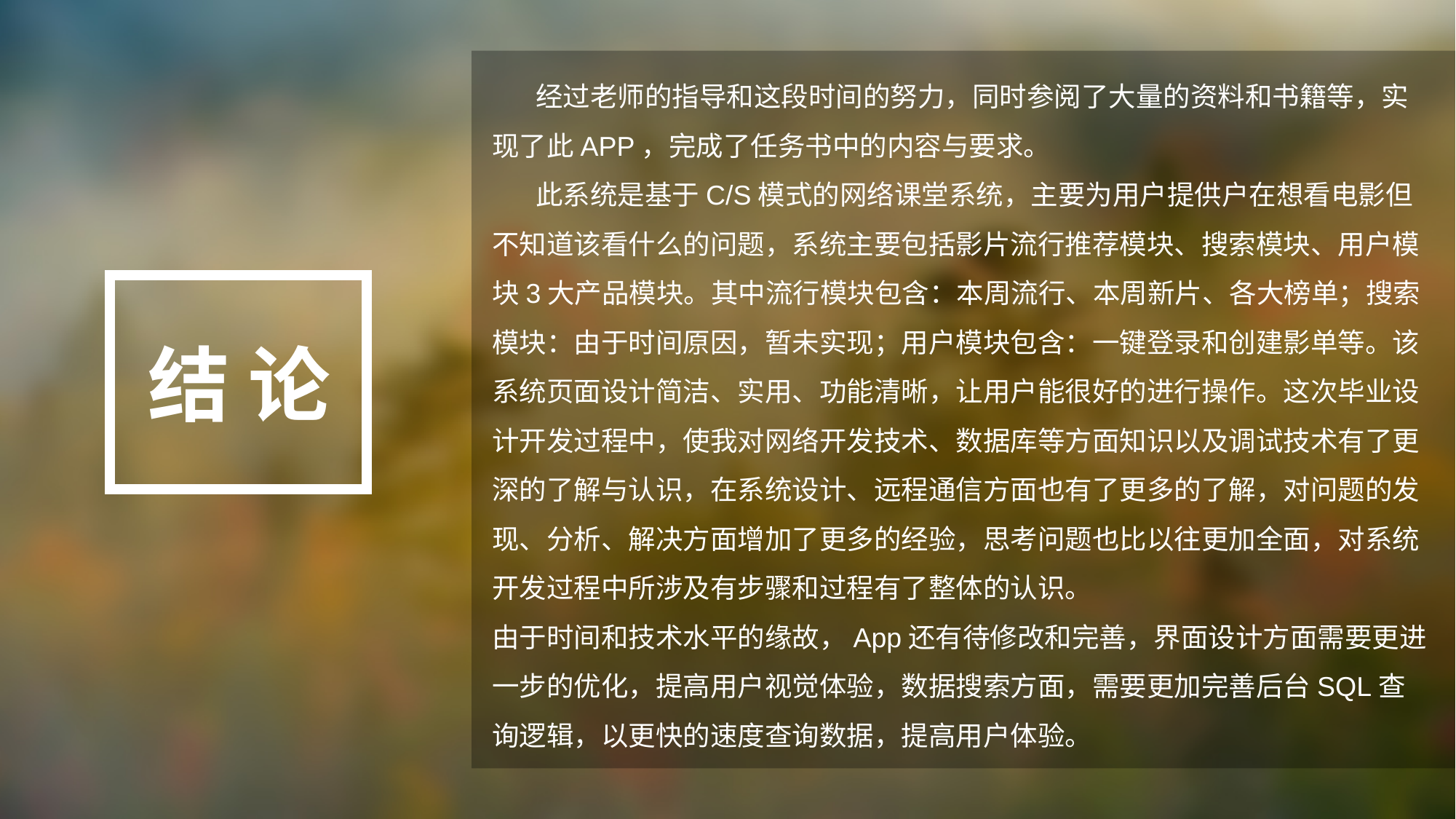

经过老师的指导和这段时间的努力，同时参阅了大量的资料和书籍等，实现了此APP，完成了任务书中的内容与要求。
      此系统是基于C/S模式的网络课堂系统，主要为用户提供户在想看电影但不知道该看什么的问题，系统主要包括影片流行推荐模块、搜索模块、用户模块3大产品模块。其中流行模块包含：本周流行、本周新片、各大榜单；搜索模块：由于时间原因，暂未实现；用户模块包含：一键登录和创建影单等。该系统页面设计简洁、实用、功能清晰，让用户能很好的进行操作。这次毕业设计开发过程中，使我对网络开发技术、数据库等方面知识以及调试技术有了更深的了解与认识，在系统设计、远程通信方面也有了更多的了解，对问题的发现、分析、解决方面增加了更多的经验，思考问题也比以往更加全面，对系统开发过程中所涉及有步骤和过程有了整体的认识。
由于时间和技术水平的缘故，App还有待修改和完善，界面设计方面需要更进一步的优化，提高用户视觉体验，数据搜索方面，需要更加完善后台SQL查询逻辑，以更快的速度查询数据，提高用户体验。

结 论